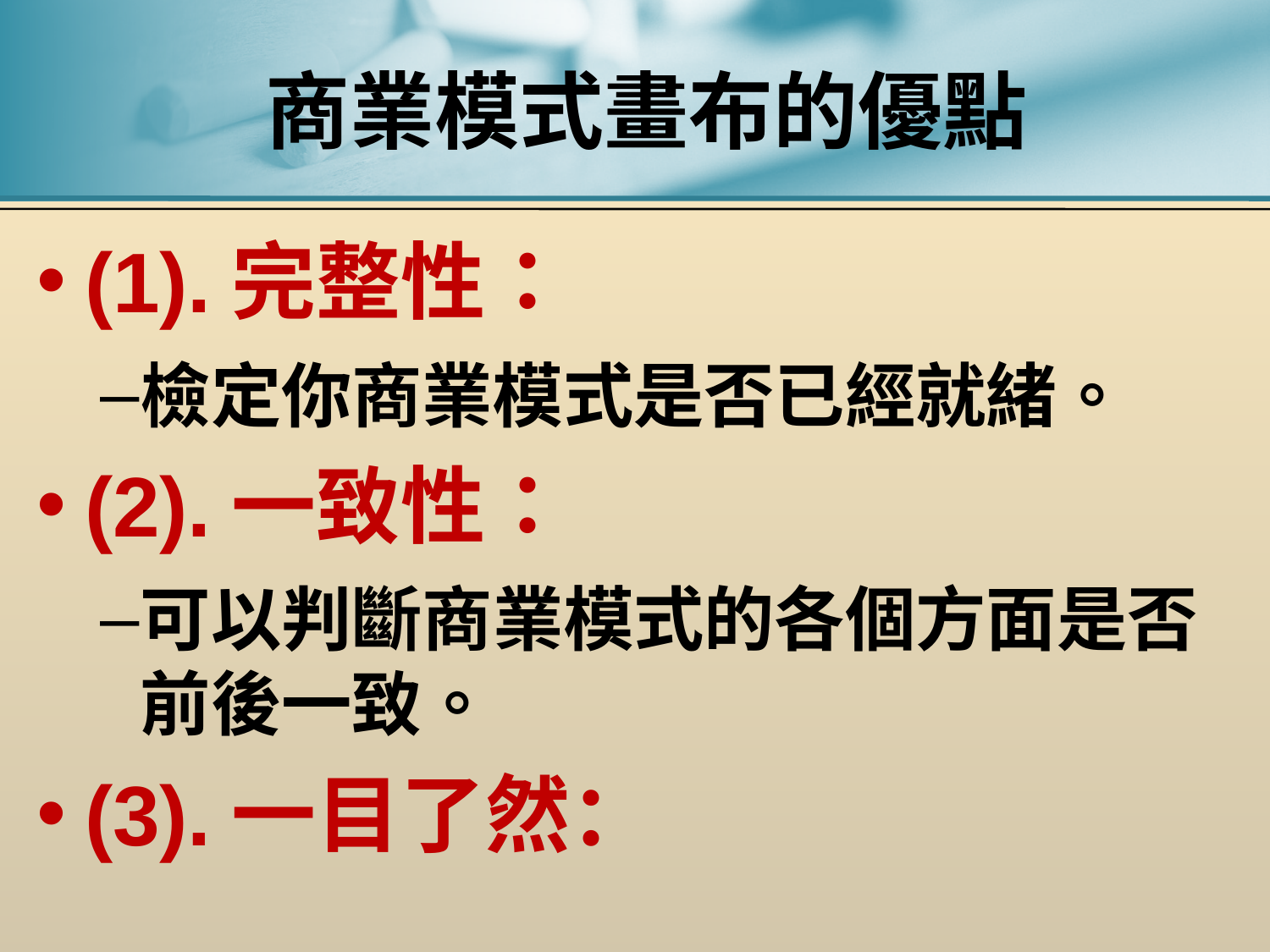

# 商業模式畫布的優點
(1).完整性：
檢定你商業模式是否已經就緒。
(2).一致性：
可以判斷商業模式的各個方面是否前後一致。
(3).一目了然：